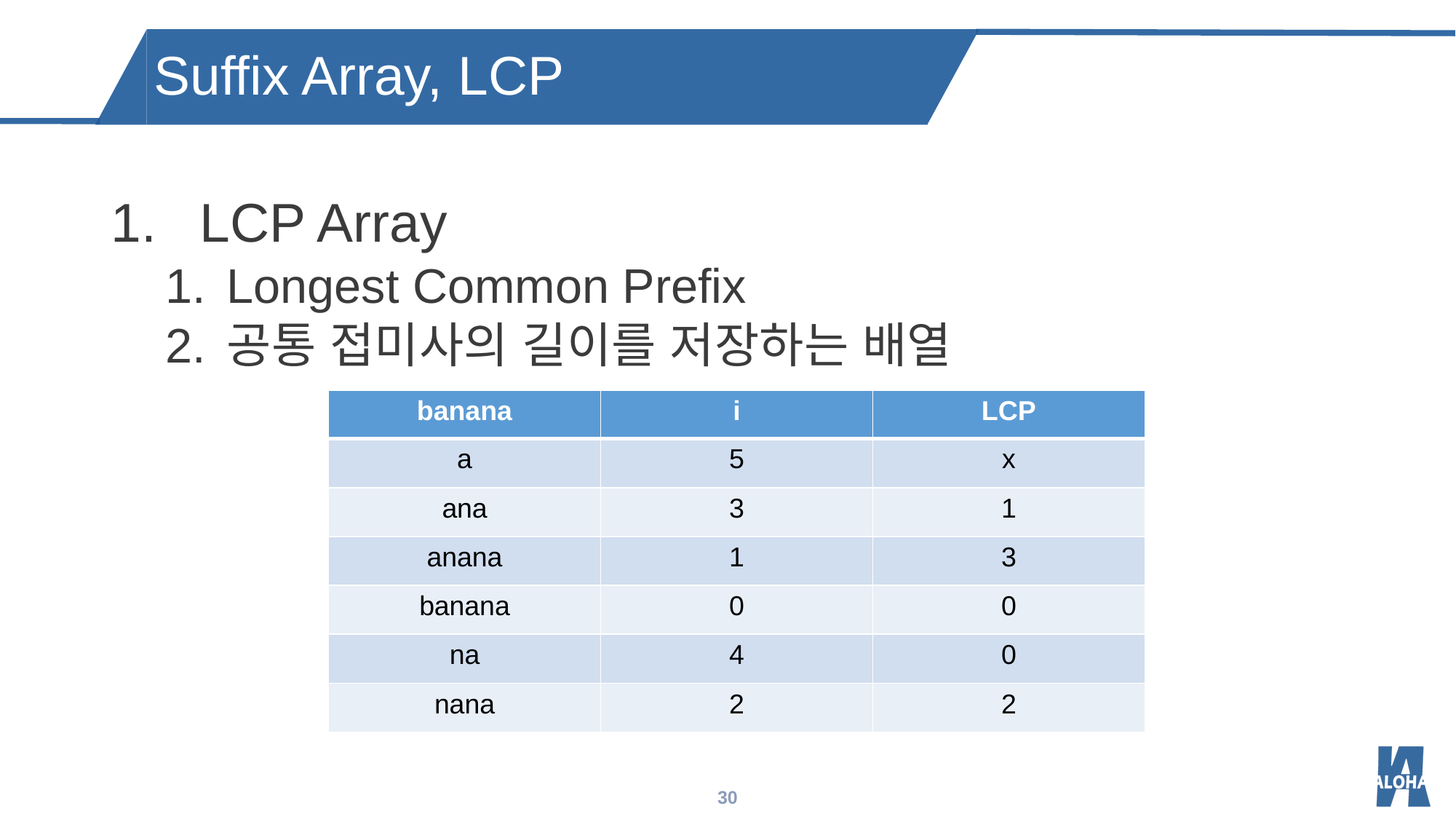

Suffix Array, LCP
LCP Array
Longest Common Prefix
공통 접미사의 길이를 저장하는 배열

| banana | i | LCP |
| --- | --- | --- |
| a | 5 | x |
| ana | 3 | 1 |
| anana | 1 | 3 |
| banana | 0 | 0 |
| na | 4 | 0 |
| nana | 2 | 2 |
30